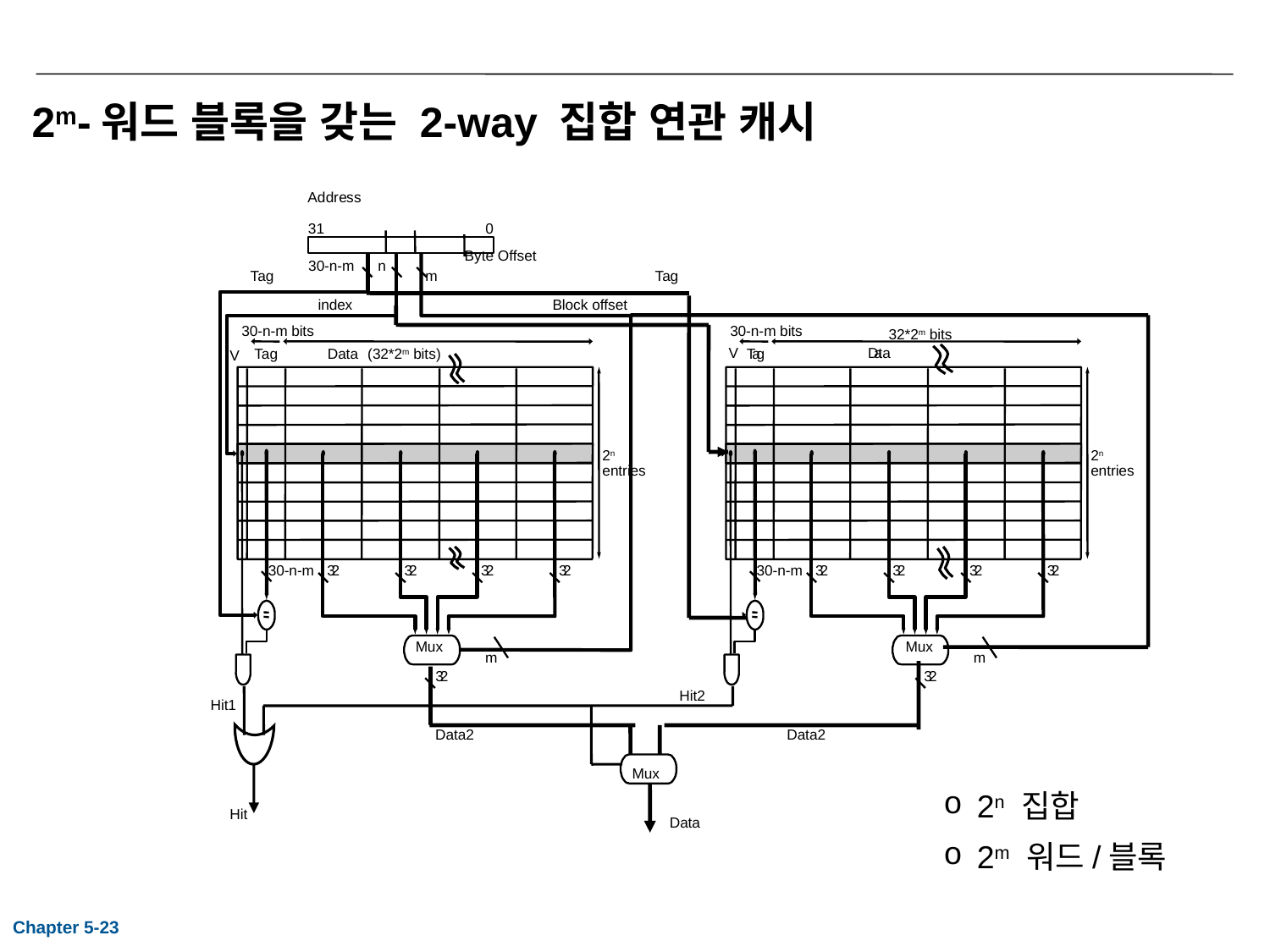

# 2m-워드 블록을 갖는 2-way 집합 연관 캐시

A
d
d
r
e
s
s

31
0

Byte Offset

30-n-m
n
Tag
m
Tag

index
Block offset

30-n-m bits

30-n-m bits

32*2m bits

V
D
a
ta
Tag
Data
(32*2m bits)
T
a
g

V

2n
2n

entries
entries

30-n-m
30-n-m
3
2
3
2
3
2
3
2
3
2
3
2
3
2
3
2

Mux
Mux

m
m

3
2
3
2

Hit2

Hit1

Data2

Data2

Mux

Hit
Data
2n 집합
2m 워드/블록
Chapter 5-23